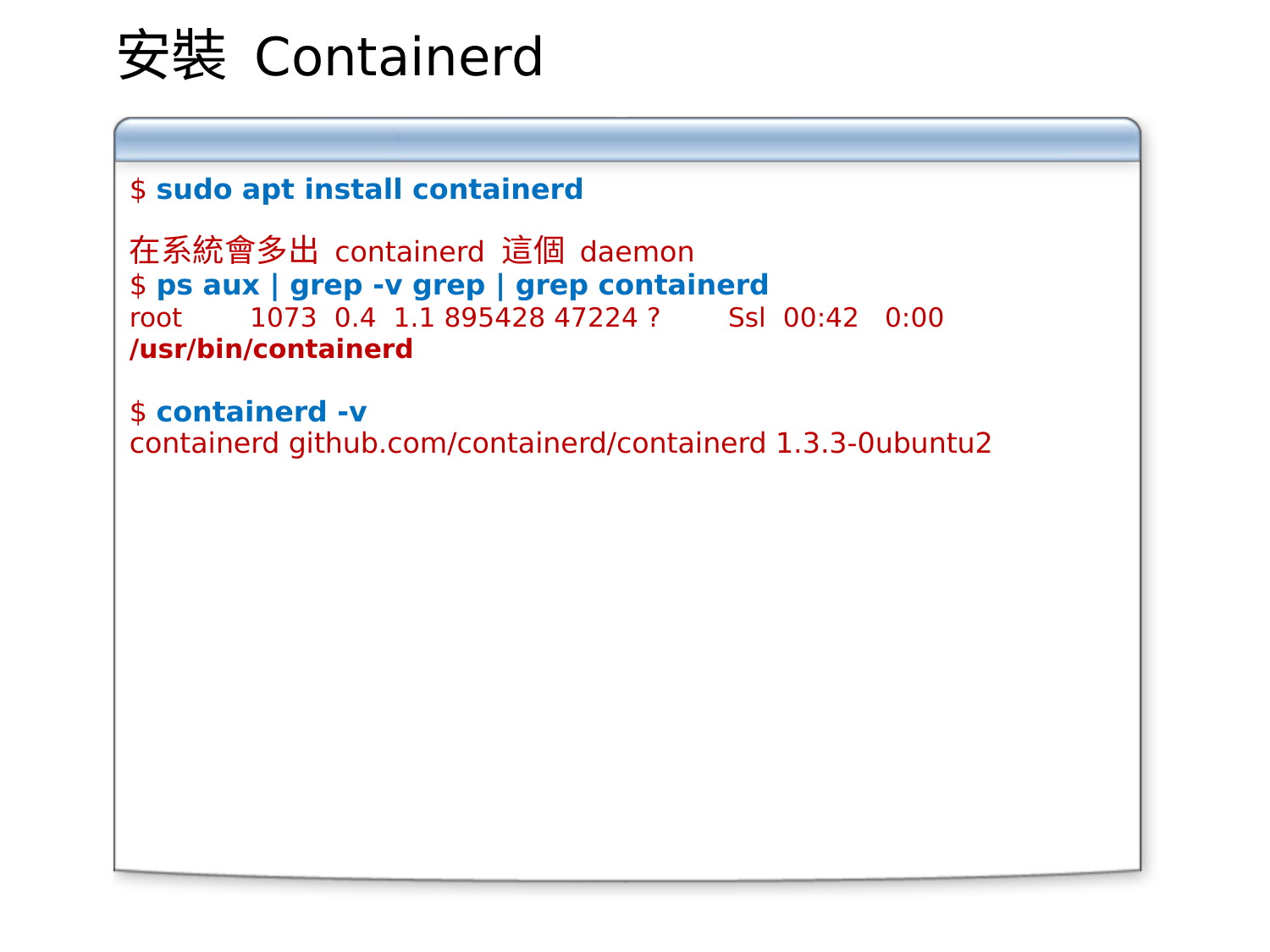

# 安裝 Containerd
$ sudo apt install containerd

在系統會多出 containerd 這個 daemon
$ ps aux | grep -v grep | grep containerd
root        1073  0.4  1.1 895428 47224 ?        Ssl  00:42   0:00 /usr/bin/containerd

$ containerd -v
containerd github.com/containerd/containerd 1.3.3-0ubuntu2